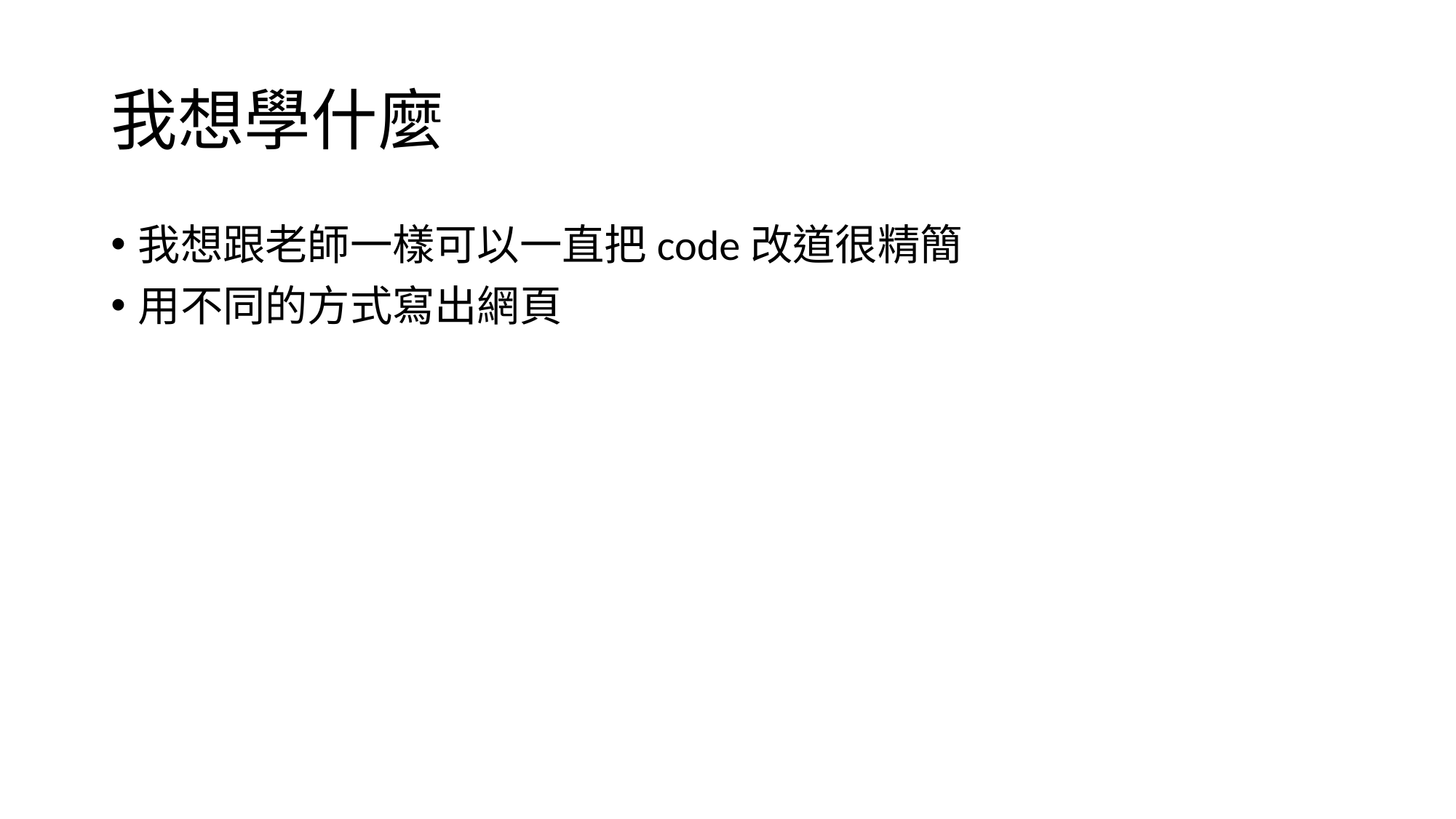

# 我想學什麼
我想跟老師一樣可以一直把code改道很精簡
用不同的方式寫出網頁